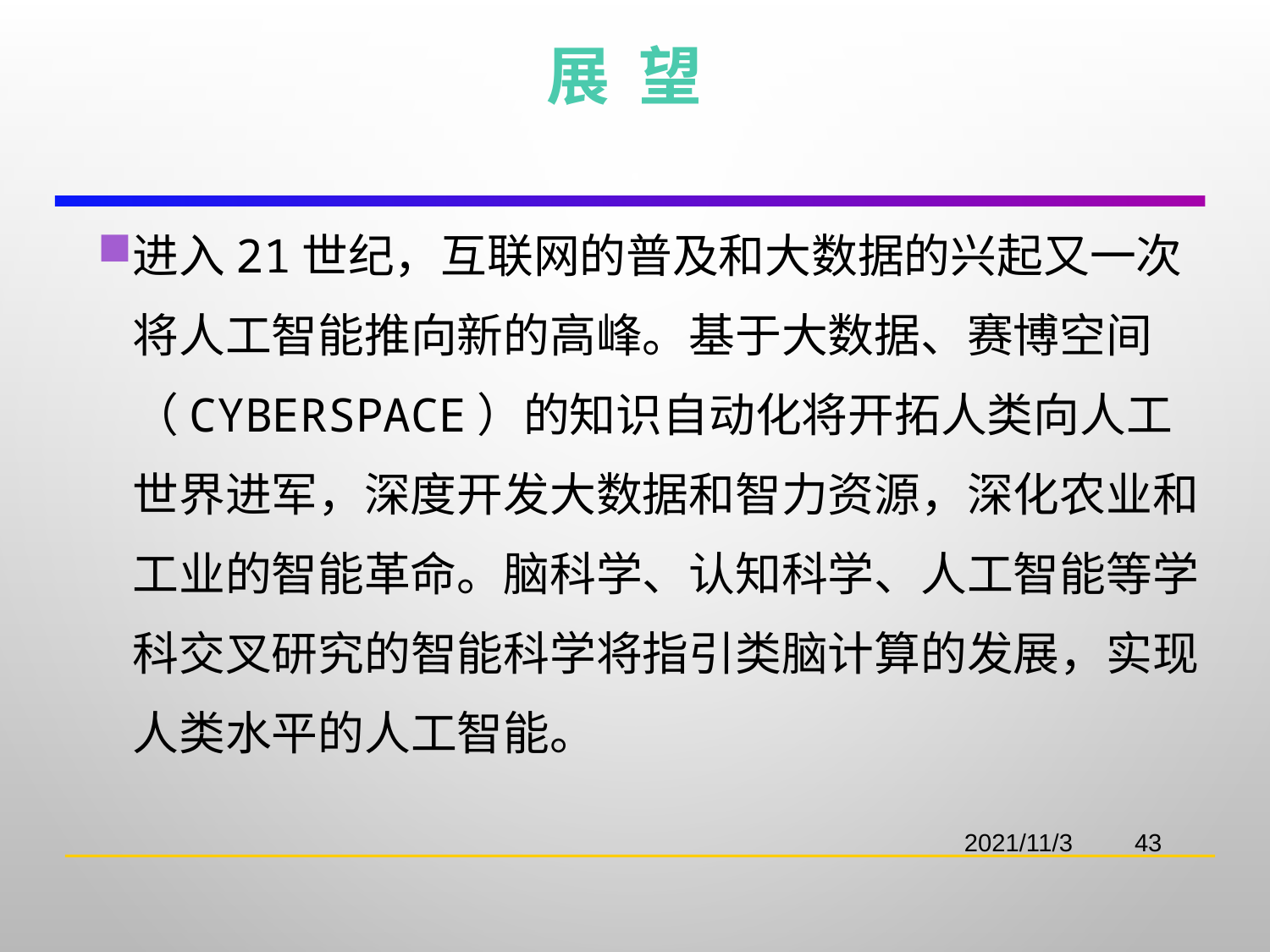

# 展  望
进入21世纪，互联网的普及和大数据的兴起又一次将人工智能推向新的高峰。基于大数据、赛博空间（cyberspace）的知识自动化将开拓人类向人工世界进军，深度开发大数据和智力资源，深化农业和工业的智能革命。脑科学、认知科学、人工智能等学科交叉研究的智能科学将指引类脑计算的发展，实现人类水平的人工智能。
2021/11/3
43